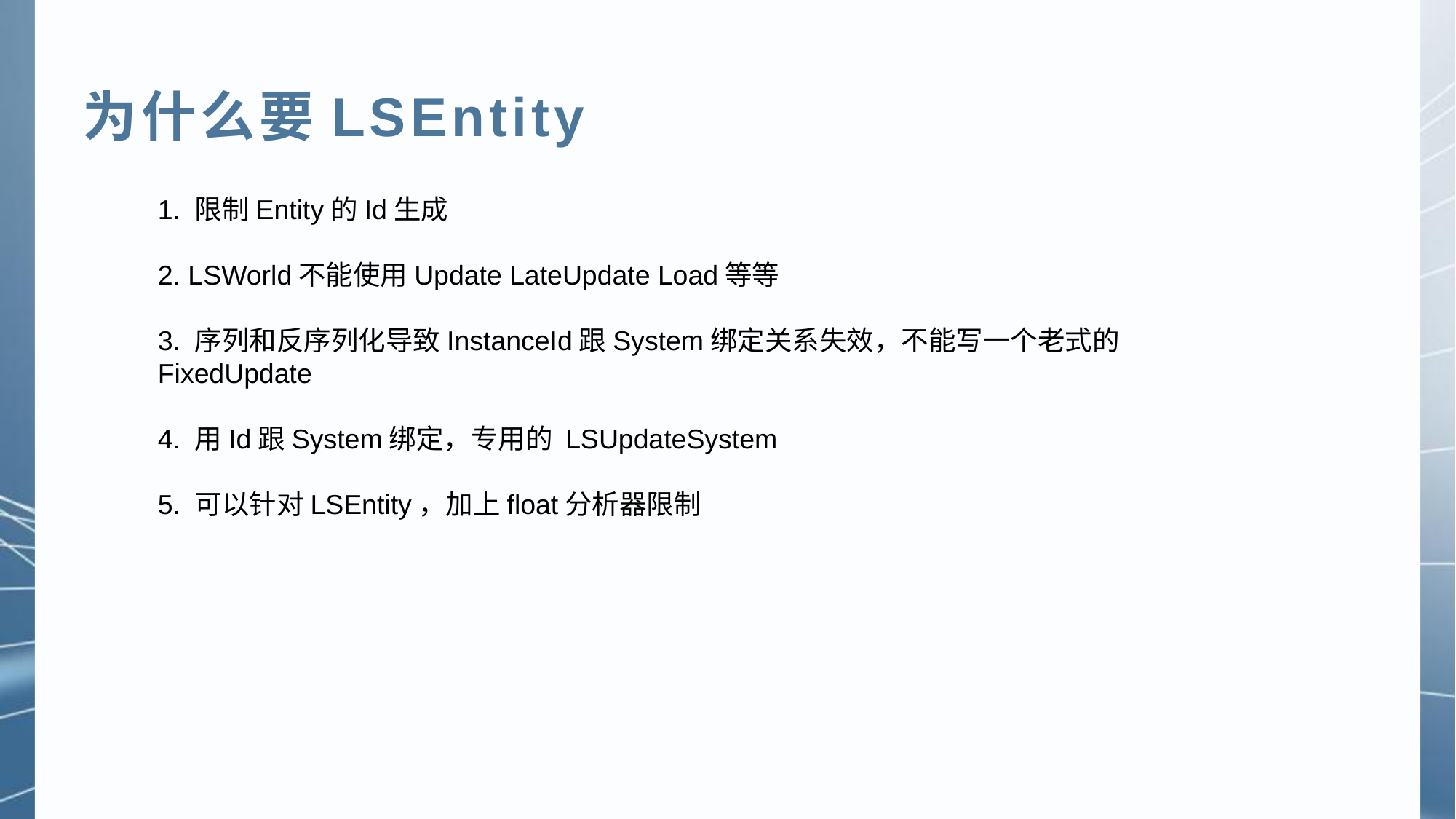

为什么要LSEntity
1. 限制Entity的Id生成

2. LSWorld不能使用Update LateUpdate Load等等

3. 序列和反序列化导致InstanceId跟System绑定关系失效，不能写一个老式的FixedUpdate

4. 用Id跟System绑定，专用的 LSUpdateSystem

5. 可以针对LSEntity，加上float分析器限制